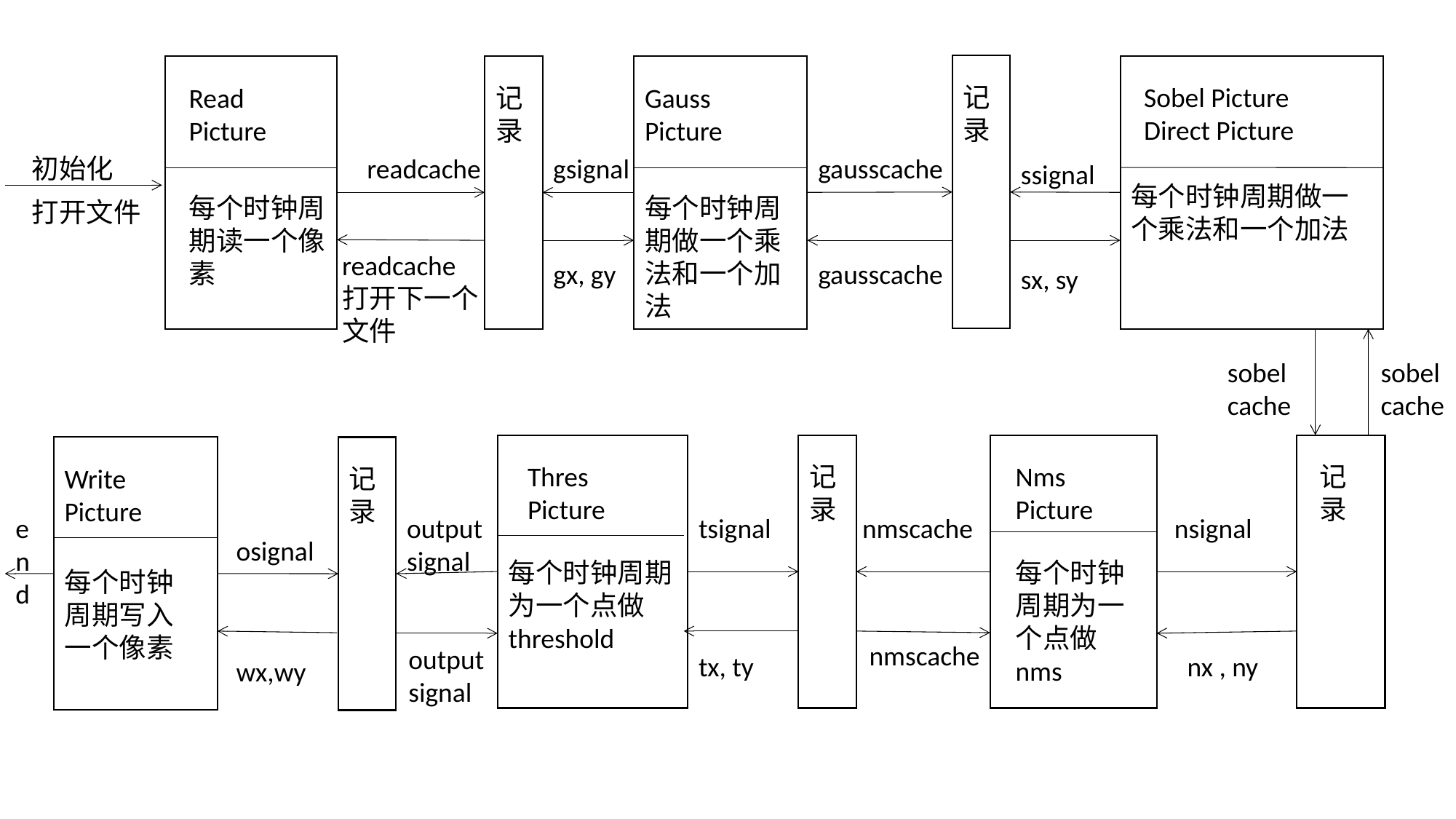

记录
Sobel Picture
Direct Picture
Read
Picture
记录
Gauss
Picture
初始化
readcache
gsignal
gausscache
ssignal
每个时钟周期做一个乘法和一个加法
每个时钟周期做一个乘法和一个加法
每个时钟周期读一个像素
打开文件
readcache
打开下一个文件
gx, gy
gausscache
sx, sy
sobel
cache
sobel
cache

Thres
Picture
记录
Nms Picture
记录
Write
Picture
记录
end
outputsignal
tsignal
nmscache
nsignal
osignal
每个时钟周期为一个点做threshold
每个时钟周期为一个点做nms
每个时钟周期写入一个像素
nmscache
outputsignal
tx, ty
nx , ny
wx,wy